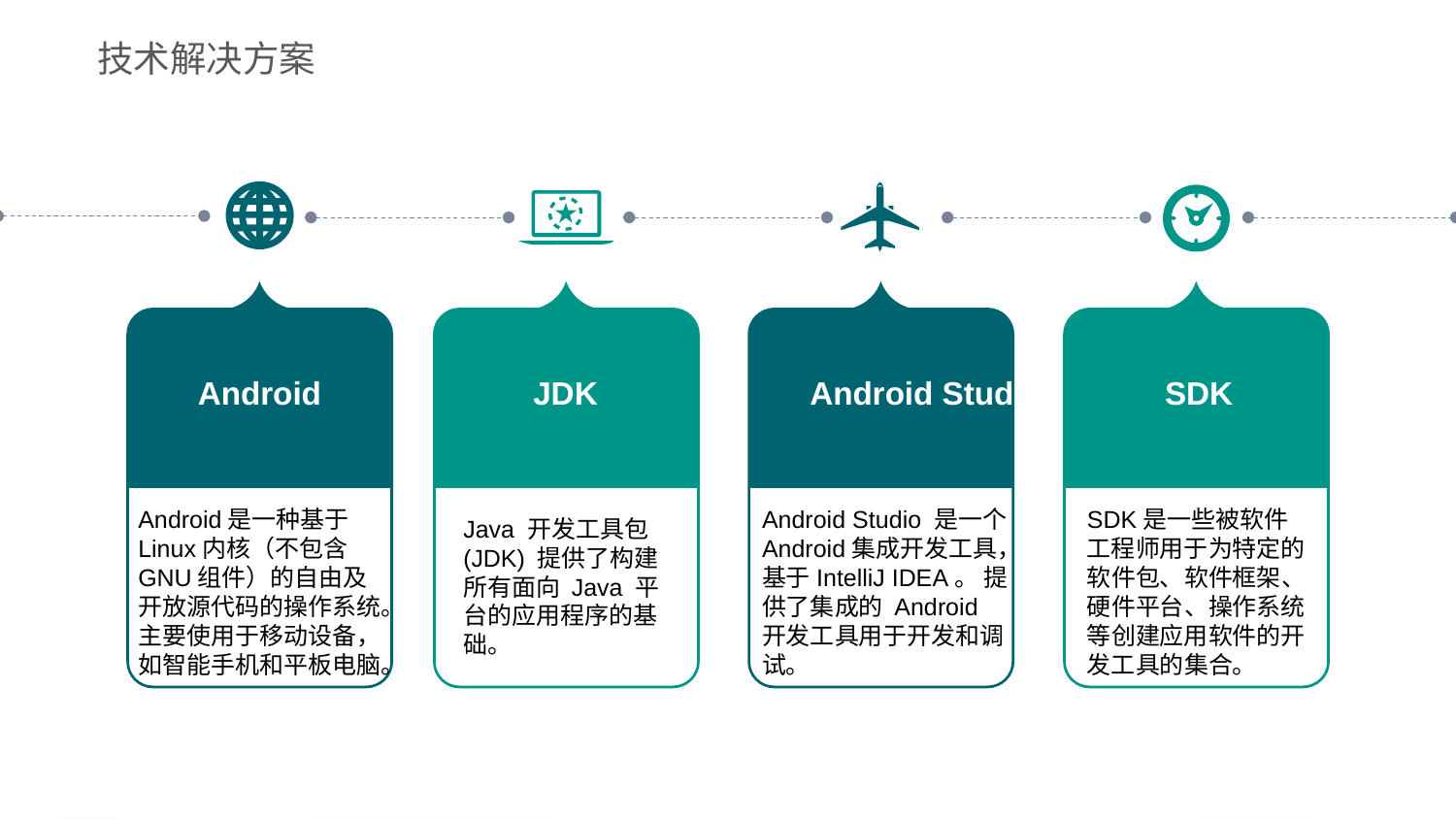

技术解决方案

Android

JDK

Android Studio

SDK

Android是一种基于Linux内核（不包含GNU组件）的自由及开放源代码的操作系统。主要使用于移动设备，如智能手机和平板电脑。
SDK是一些被软件工程师用于为特定的软件包、软件框架、硬件平台、操作系统等创建应用软件的开发工具的集合。
Android Studio 是一个Android集成开发工具，基于IntelliJ IDEA。 提供了集成的 Android 开发工具用于开发和调试。
Java 开发工具包 (JDK) 提供了构建所有面向 Java 平台的应用程序的基础。